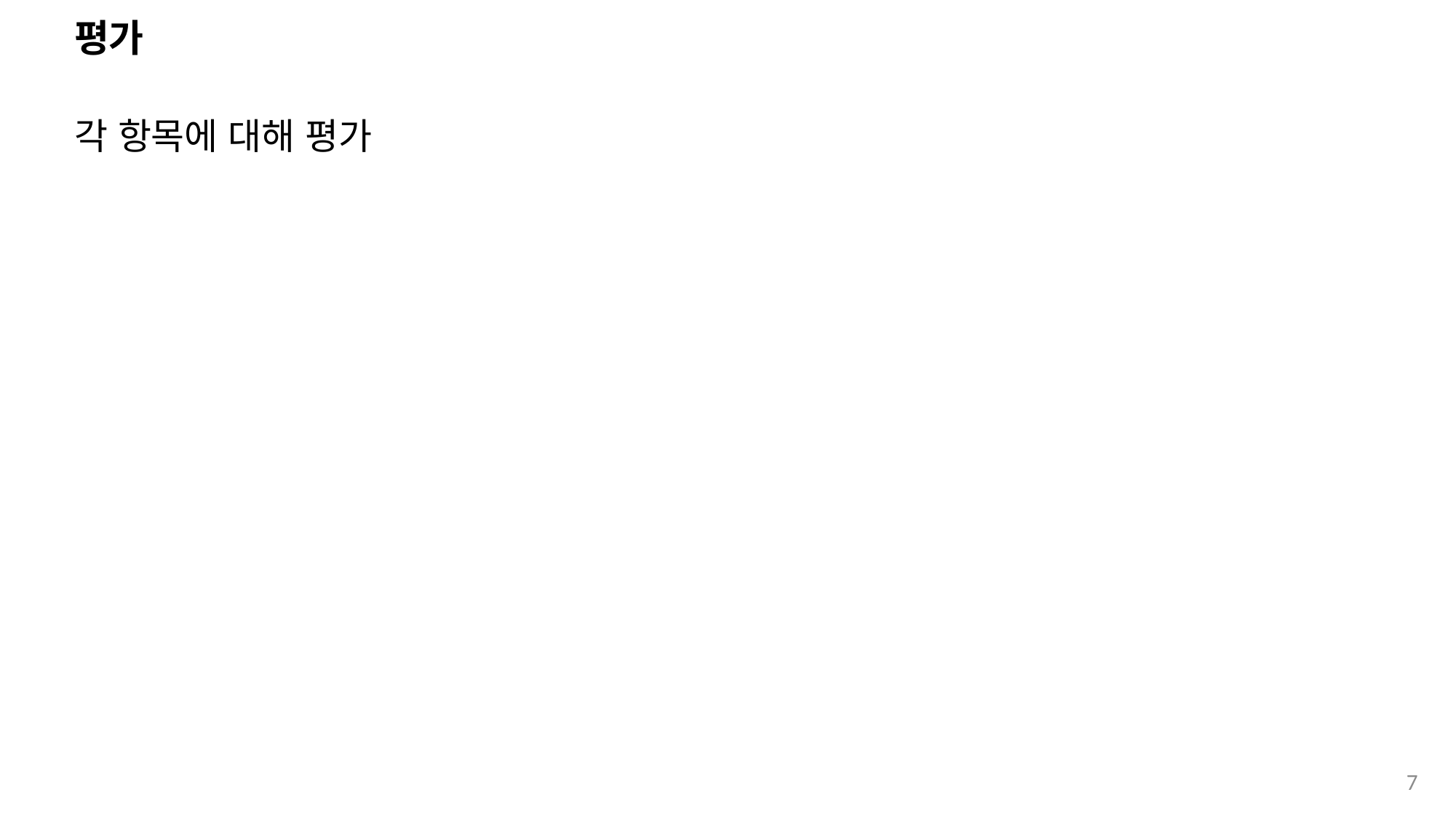

# 평가
각 항목에 대해 평가
7